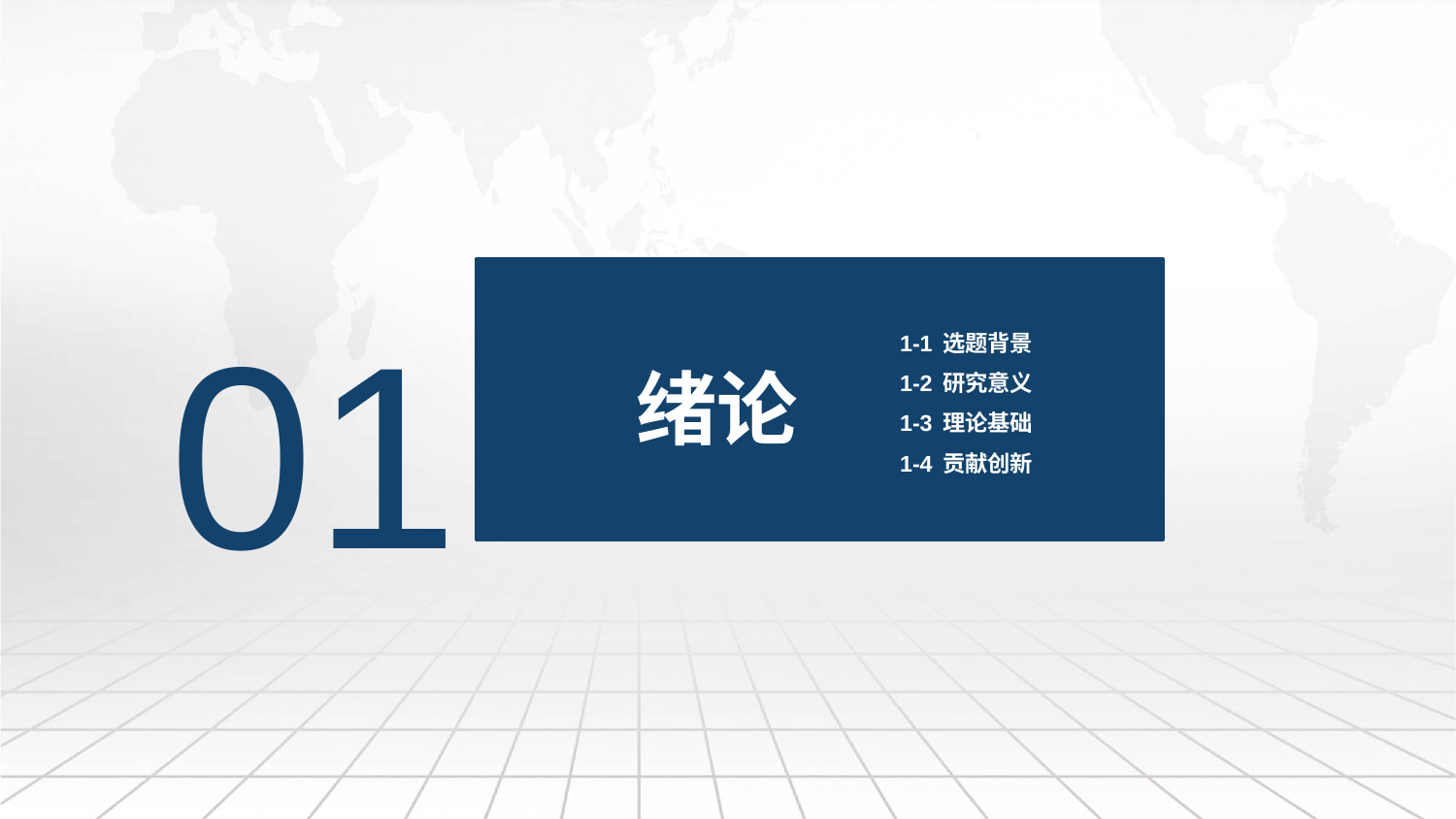

01
1-1 选题背景
绪论
1-2 研究意义
1-3 理论基础
1-4 贡献创新